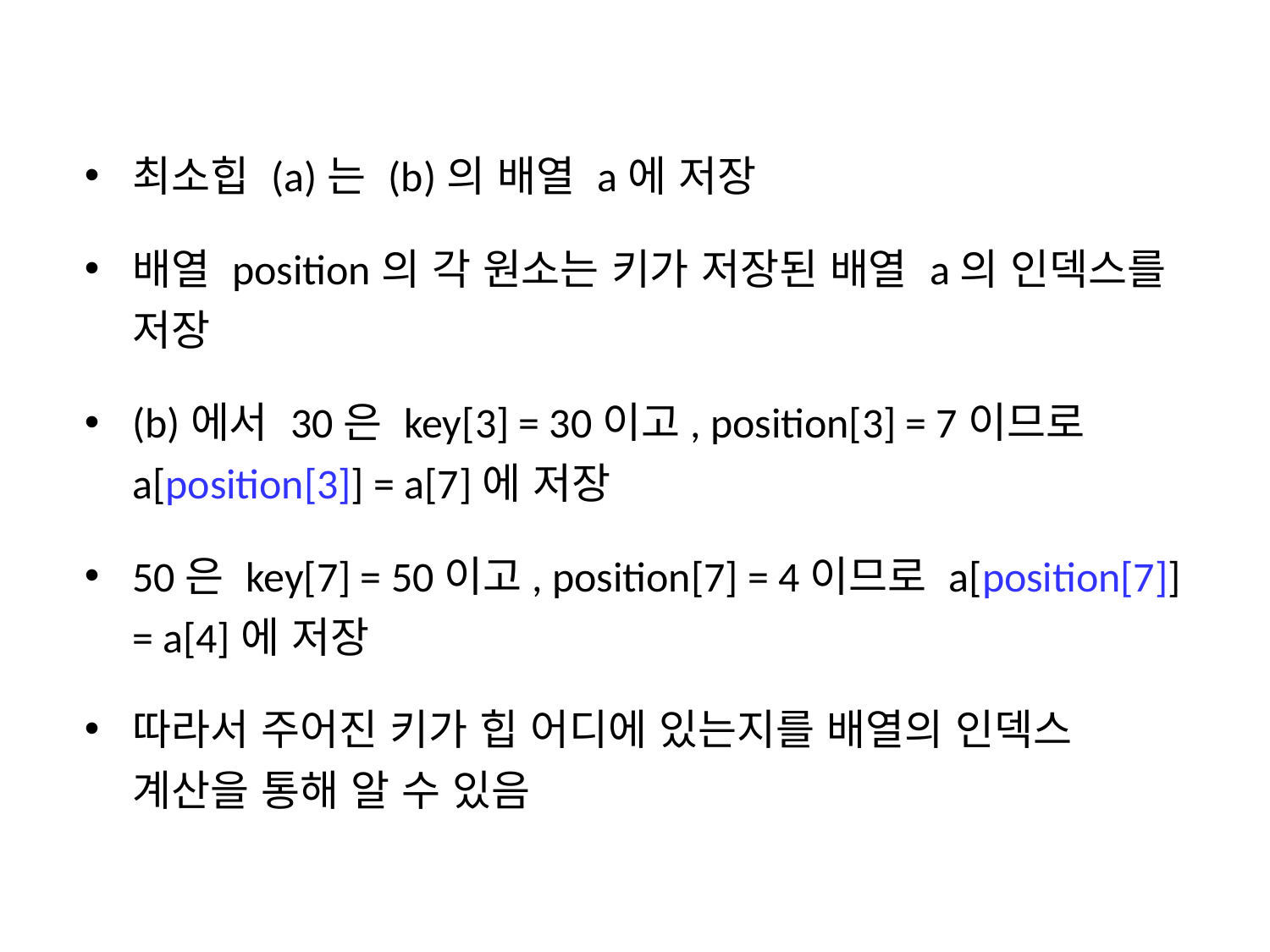

최소힙 (a)는 (b)의 배열 a에 저장
배열 position의 각 원소는 키가 저장된 배열 a의 인덱스를 저장
(b)에서 30은 key[3] = 30이고, position[3] = 7이므로 a[position[3]] = a[7]에 저장
50은 key[7] = 50이고, position[7] = 4이므로 a[position[7]] = a[4]에 저장
따라서 주어진 키가 힙 어디에 있는지를 배열의 인덱스 계산을 통해 알 수 있음